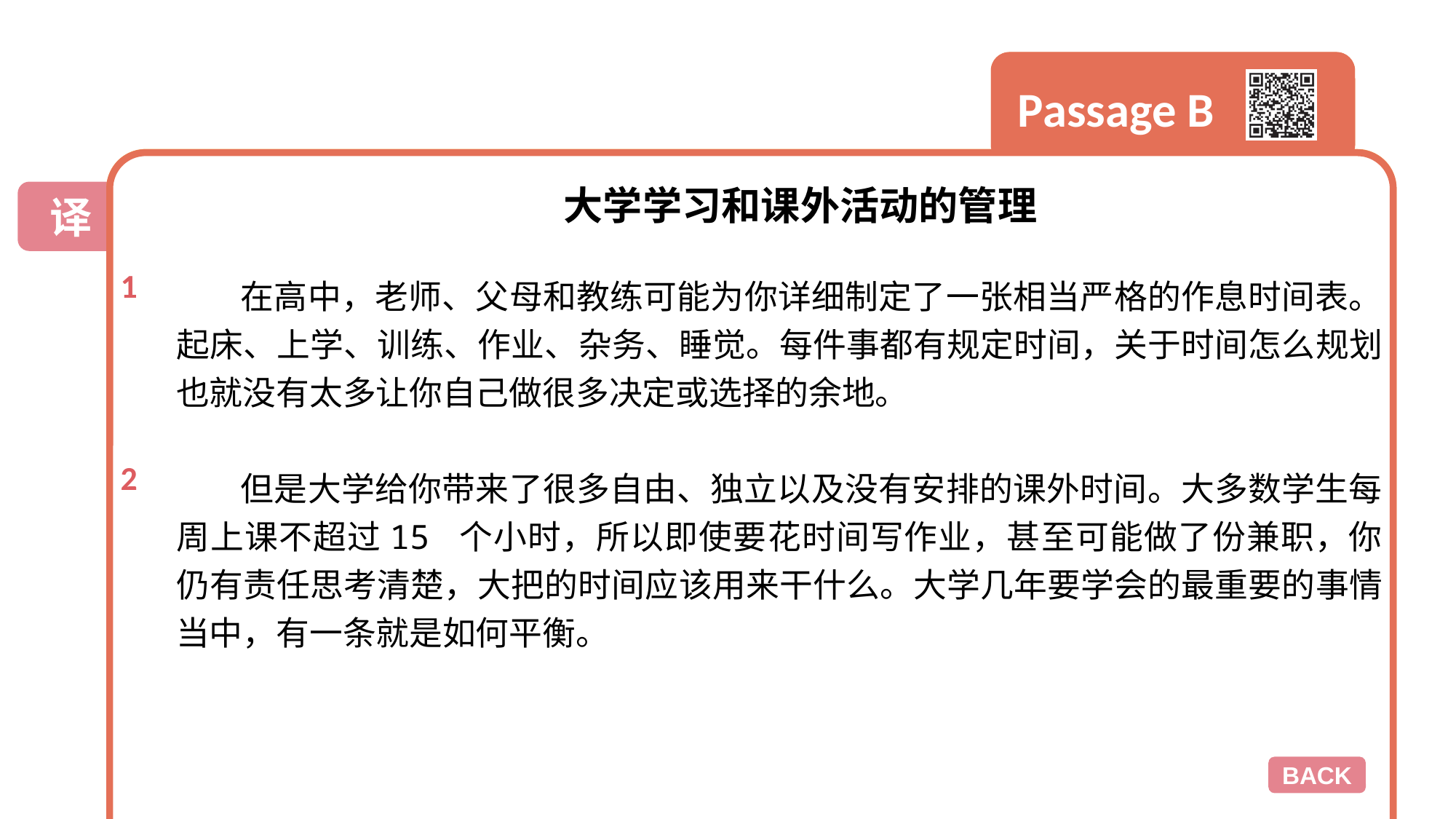

大学学习和课外活动的管理

在高中，老师、父母和教练可能为你详细制定了一张相当严格的作息时间表。起床、上学、训练、作业、杂务、睡觉。每件事都有规定时间，关于时间怎么规划也就没有太多让你自己做很多决定或选择的余地。

但是大学给你带来了很多自由、独立以及没有安排的课外时间。大多数学生每周上课不超过15 个小时，所以即使要花时间写作业，甚至可能做了份兼职，你仍有责任思考清楚，大把的时间应该用来干什么。大学几年要学会的最重要的事情当中，有一条就是如何平衡。

1

2

BACK